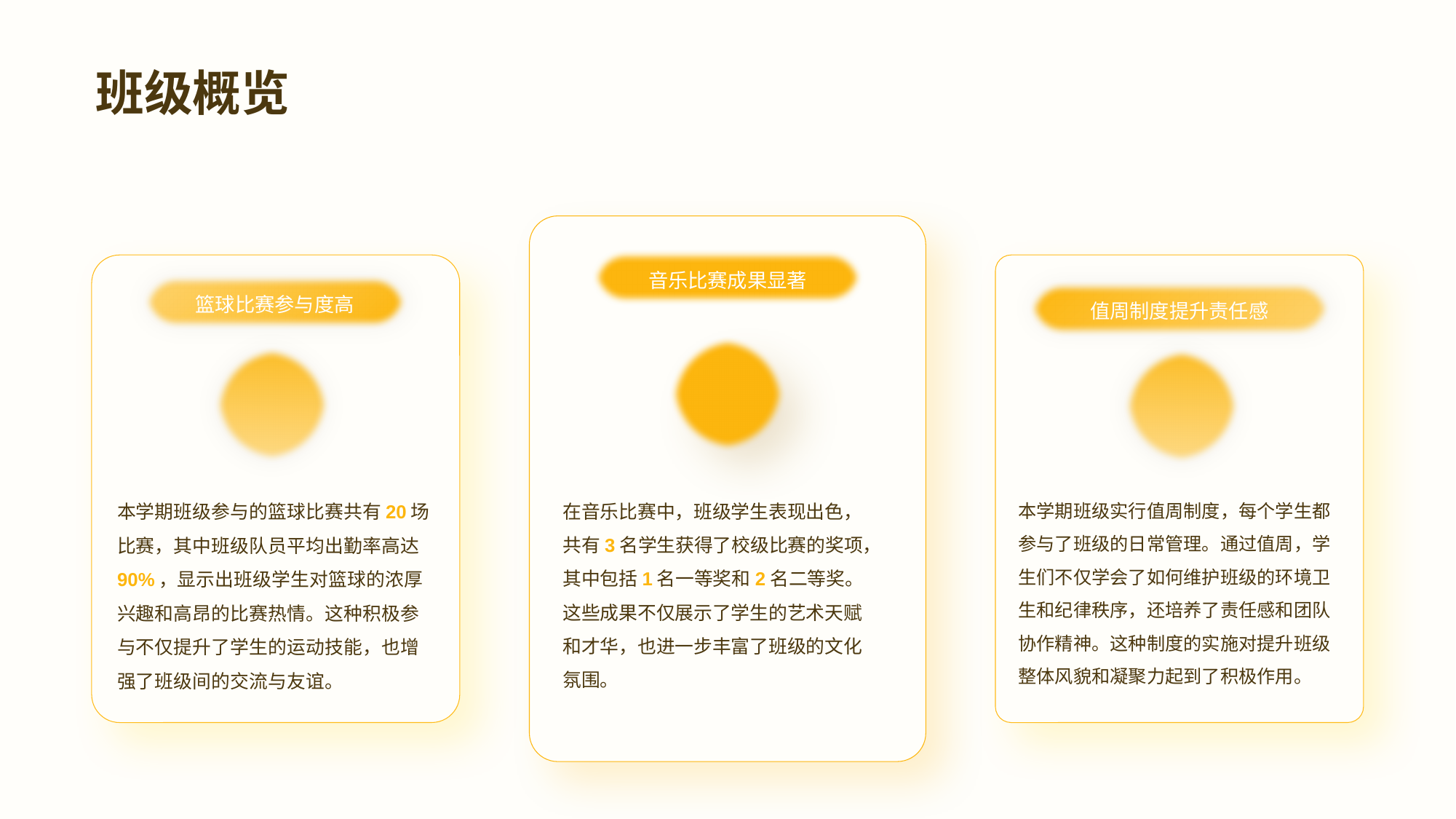

值周
班级概览

音乐比赛成果显著

篮球比赛参与度高
值周制度提升责任感

本学期班级参与的篮球比赛共有20场比赛，其中班级队员平均出勤率高达90%，显示出班级学生对篮球的浓厚兴趣和高昂的比赛热情。这种积极参与不仅提升了学生的运动技能，也增强了班级间的交流与友谊。
在音乐比赛中，班级学生表现出色，共有3名学生获得了校级比赛的奖项，其中包括1名一等奖和2名二等奖。这些成果不仅展示了学生的艺术天赋和才华，也进一步丰富了班级的文化氛围。
本学期班级实行值周制度，每个学生都参与了班级的日常管理。通过值周，学生们不仅学会了如何维护班级的环境卫生和纪律秩序，还培养了责任感和团队协作精神。这种制度的实施对提升班级整体风貌和凝聚力起到了积极作用。